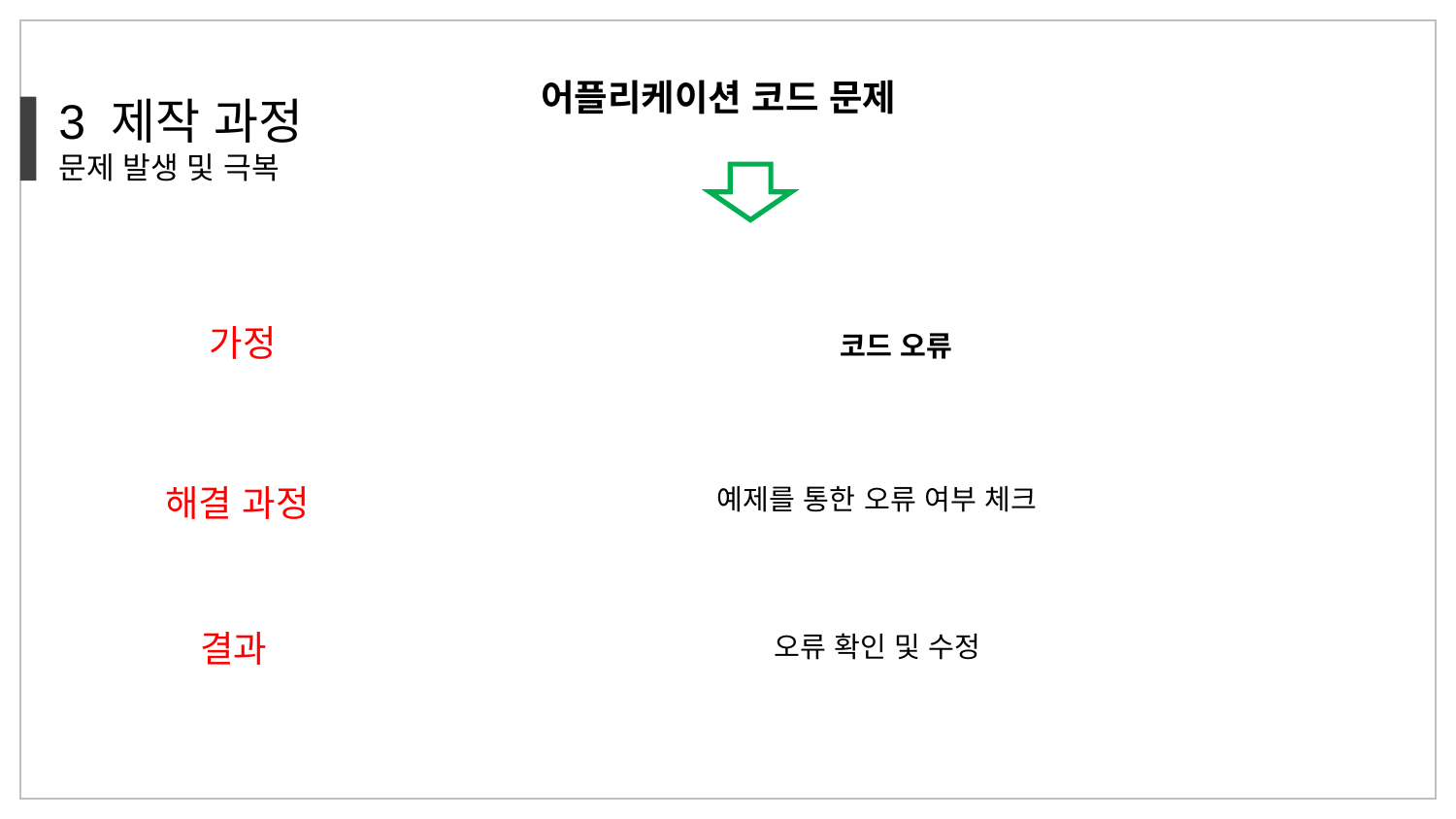

어플리케이션 코드 문제
3 제작 과정
문제 발생 및 극복

가정		             		      코드 오류
해결 과정
예제를 통한 오류 여부 체크
결과
오류 확인 및 수정